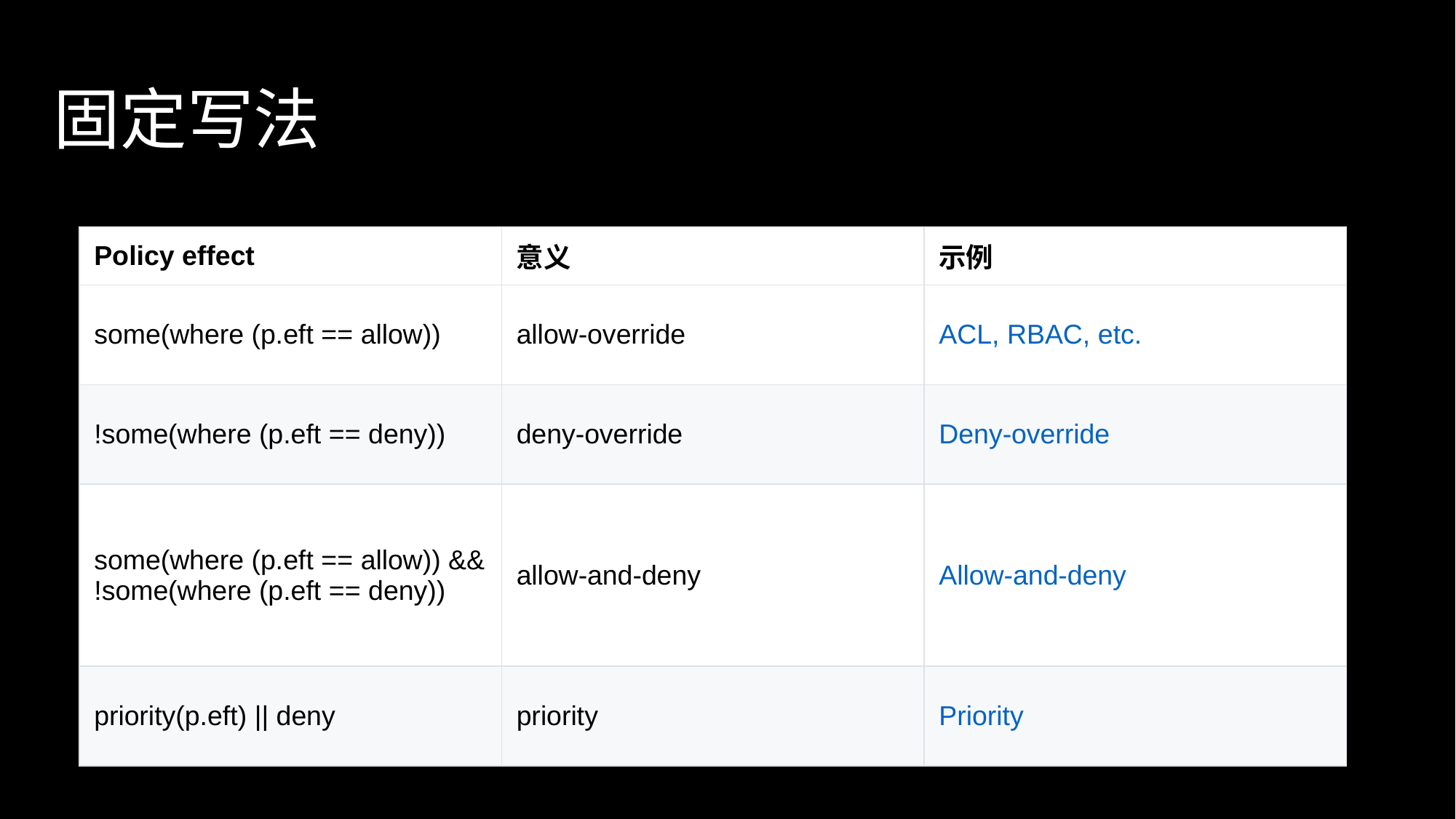

# 固定写法
| Policy effect | 意义 | 示例 |
| --- | --- | --- |
| some(where (p.eft == allow)) | allow-override | ACL, RBAC, etc. |
| !some(where (p.eft == deny)) | deny-override | Deny-override |
| some(where (p.eft == allow)) && !some(where (p.eft == deny)) | allow-and-deny | Allow-and-deny |
| priority(p.eft) || deny | priority | Priority |